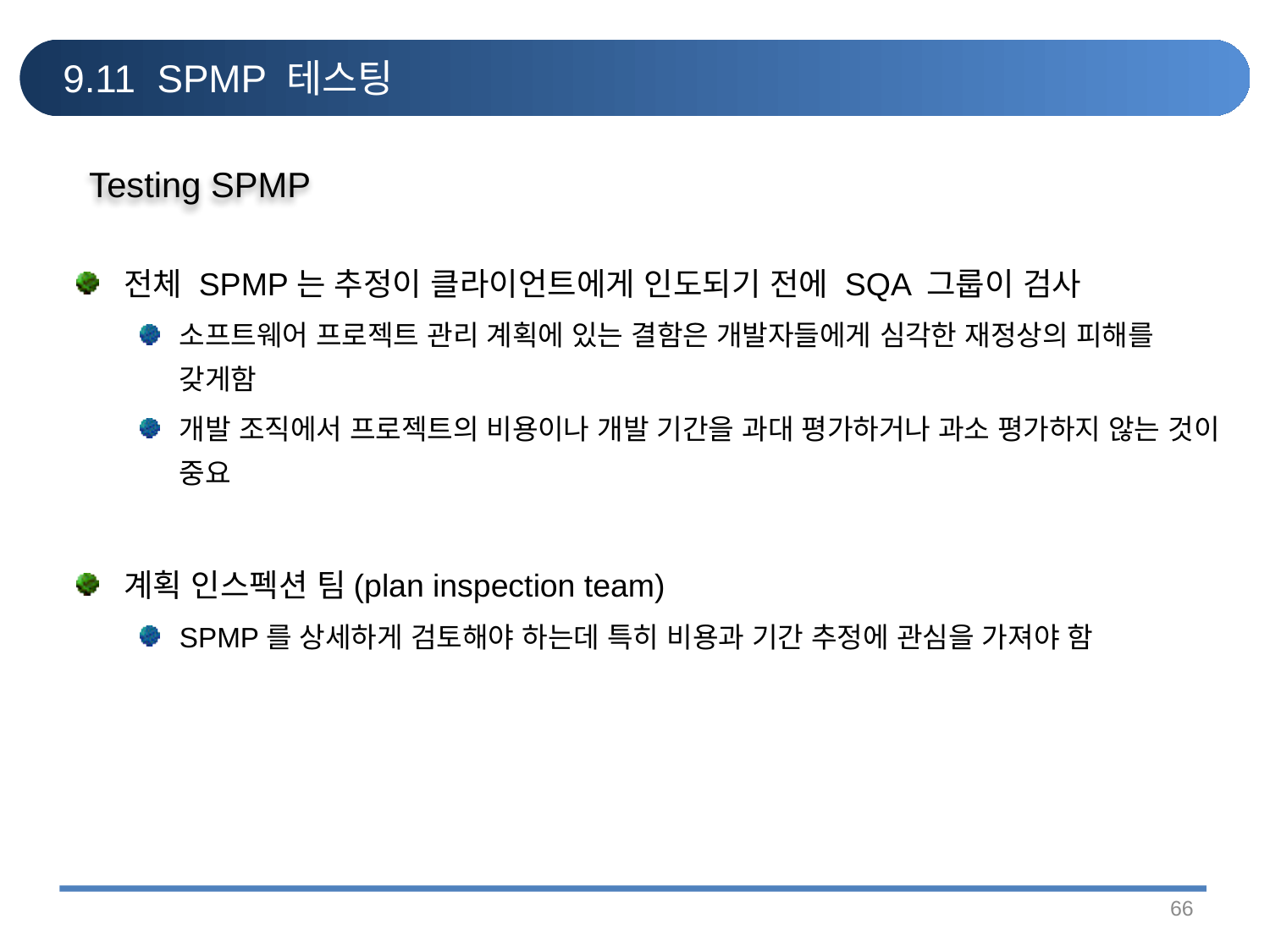

# 9.11  SPMP 테스팅
Testing SPMP
전체 SPMP는 추정이 클라이언트에게 인도되기 전에 SQA 그룹이 검사
소프트웨어 프로젝트 관리 계획에 있는 결함은 개발자들에게 심각한 재정상의 피해를 갖게함
개발 조직에서 프로젝트의 비용이나 개발 기간을 과대 평가하거나 과소 평가하지 않는 것이 중요

계획 인스펙션 팀(plan inspection team)
SPMP를 상세하게 검토해야 하는데 특히 비용과 기간 추정에 관심을 가져야 함

66